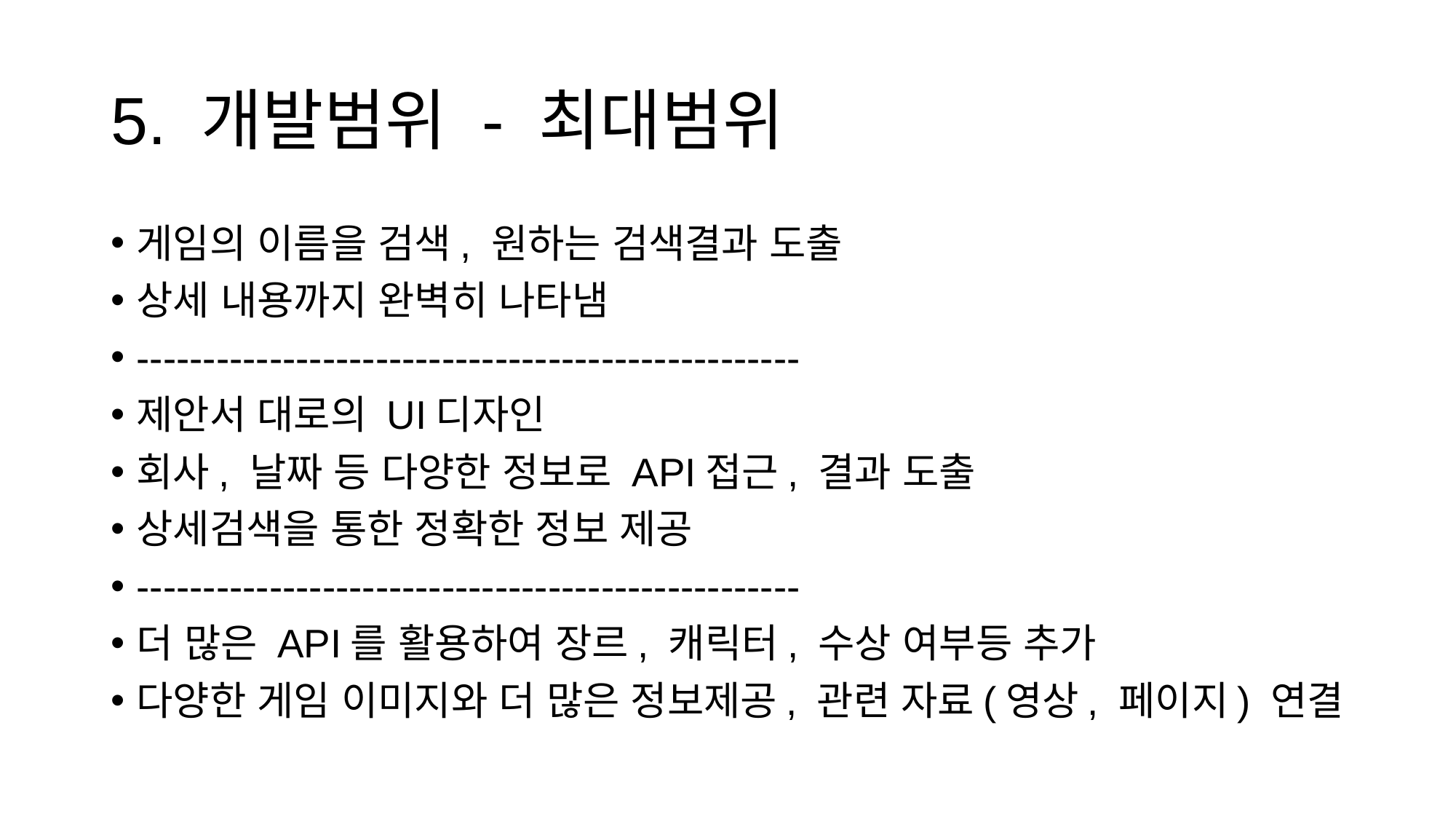

# 5. 개발범위 - 최대범위
게임의 이름을 검색, 원하는 검색결과 도출
상세 내용까지 완벽히 나타냄
--------------------------------------------------
제안서 대로의 UI디자인
회사, 날짜 등 다양한 정보로 API접근, 결과 도출
상세검색을 통한 정확한 정보 제공
--------------------------------------------------
더 많은 API를 활용하여 장르, 캐릭터, 수상 여부등 추가
다양한 게임 이미지와 더 많은 정보제공, 관련 자료(영상, 페이지) 연결